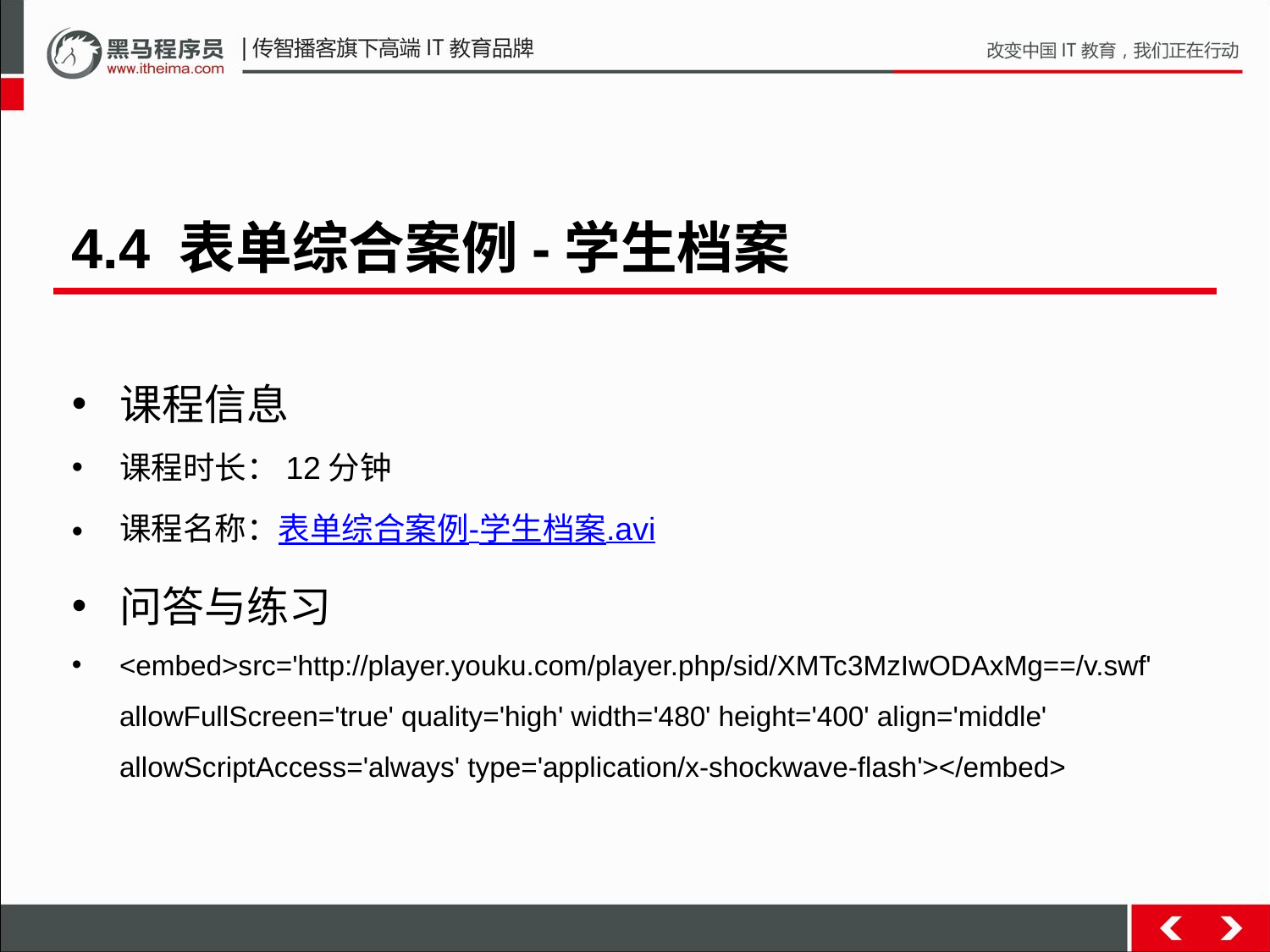

4.4 表单综合案例-学生档案
课程信息
课程时长：12分钟
课程名称：表单综合案例-学生档案.avi
问答与练习
<embed>src='http://player.youku.com/player.php/sid/XMTc3MzIwODAxMg==/v.swf' allowFullScreen='true' quality='high' width='480' height='400' align='middle' allowScriptAccess='always' type='application/x-shockwave-flash'></embed>